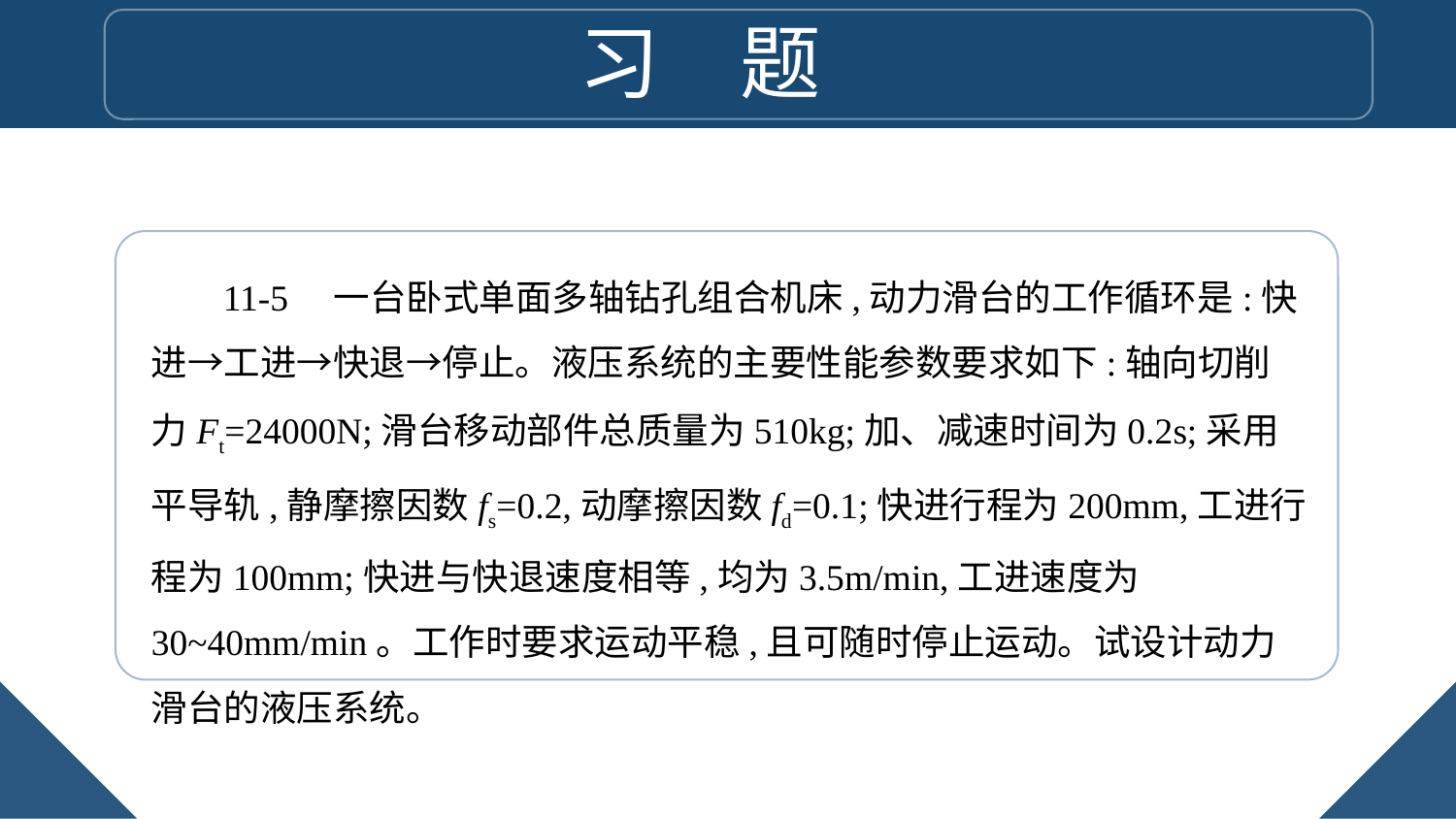

习　题

11-5　一台卧式单面多轴钻孔组合机床,动力滑台的工作循环是:快进→工进→快退→停止。液压系统的主要性能参数要求如下:轴向切削力Ft=24000N;滑台移动部件总质量为510kg;加、减速时间为0.2s;采用平导轨,静摩擦因数fs=0.2,动摩擦因数fd=0.1;快进行程为200mm,工进行程为100mm;快进与快退速度相等,均为3.5m/min,工进速度为30~40mm/min。工作时要求运动平稳,且可随时停止运动。试设计动力滑台的液压系统。